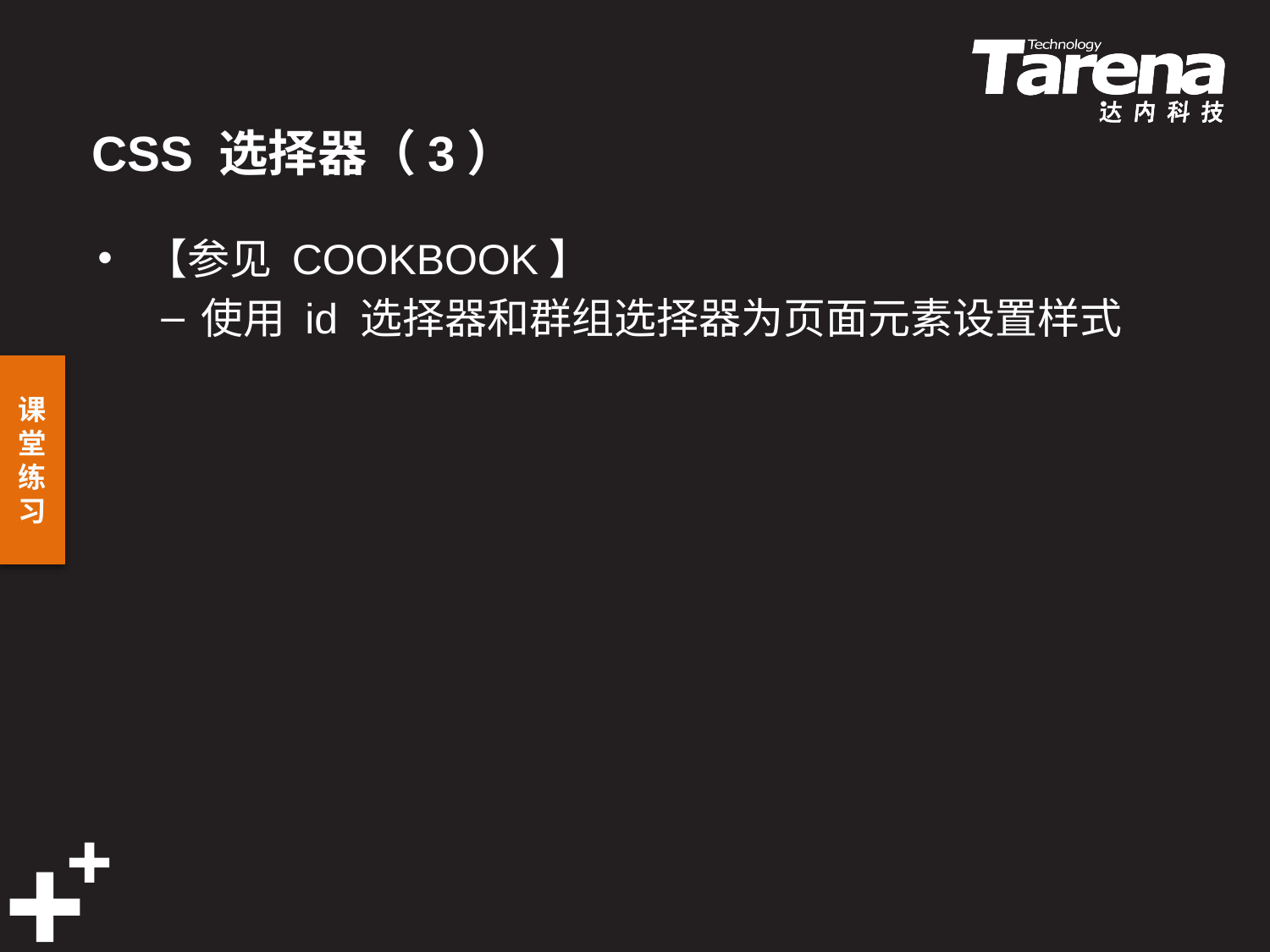

# CSS 选择器（3）
【参见 COOKBOOK】
使用 id 选择器和群组选择器为页面元素设置样式